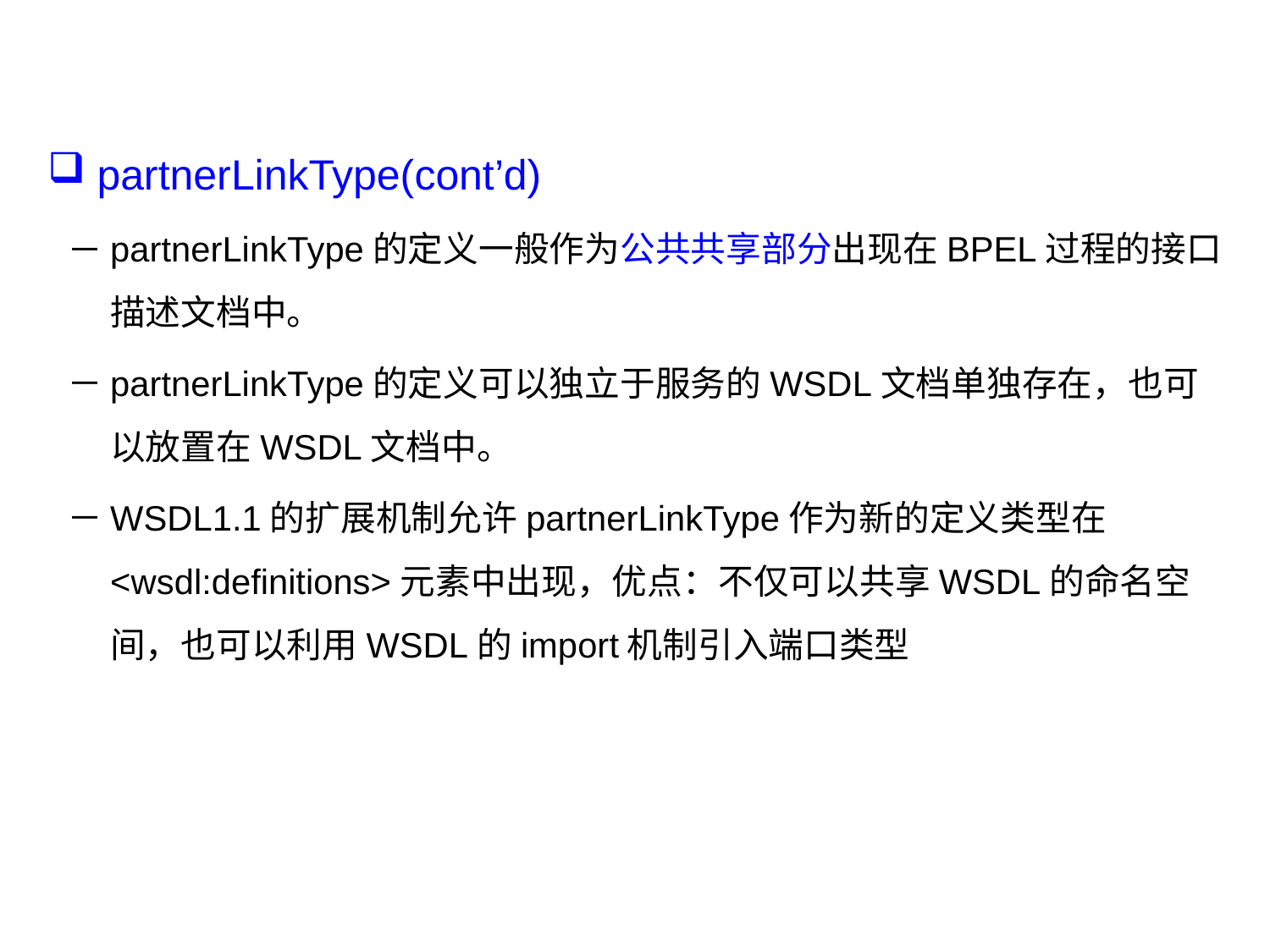

partnerLinkType(cont’d)
partnerLinkType的定义一般作为公共共享部分出现在BPEL过程的接口描述文档中。
partnerLinkType的定义可以独立于服务的WSDL文档单独存在，也可以放置在WSDL文档中。
WSDL1.1的扩展机制允许partnerLinkType作为新的定义类型在<wsdl:definitions>元素中出现，优点：不仅可以共享WSDL的命名空间，也可以利用WSDL的import机制引入端口类型